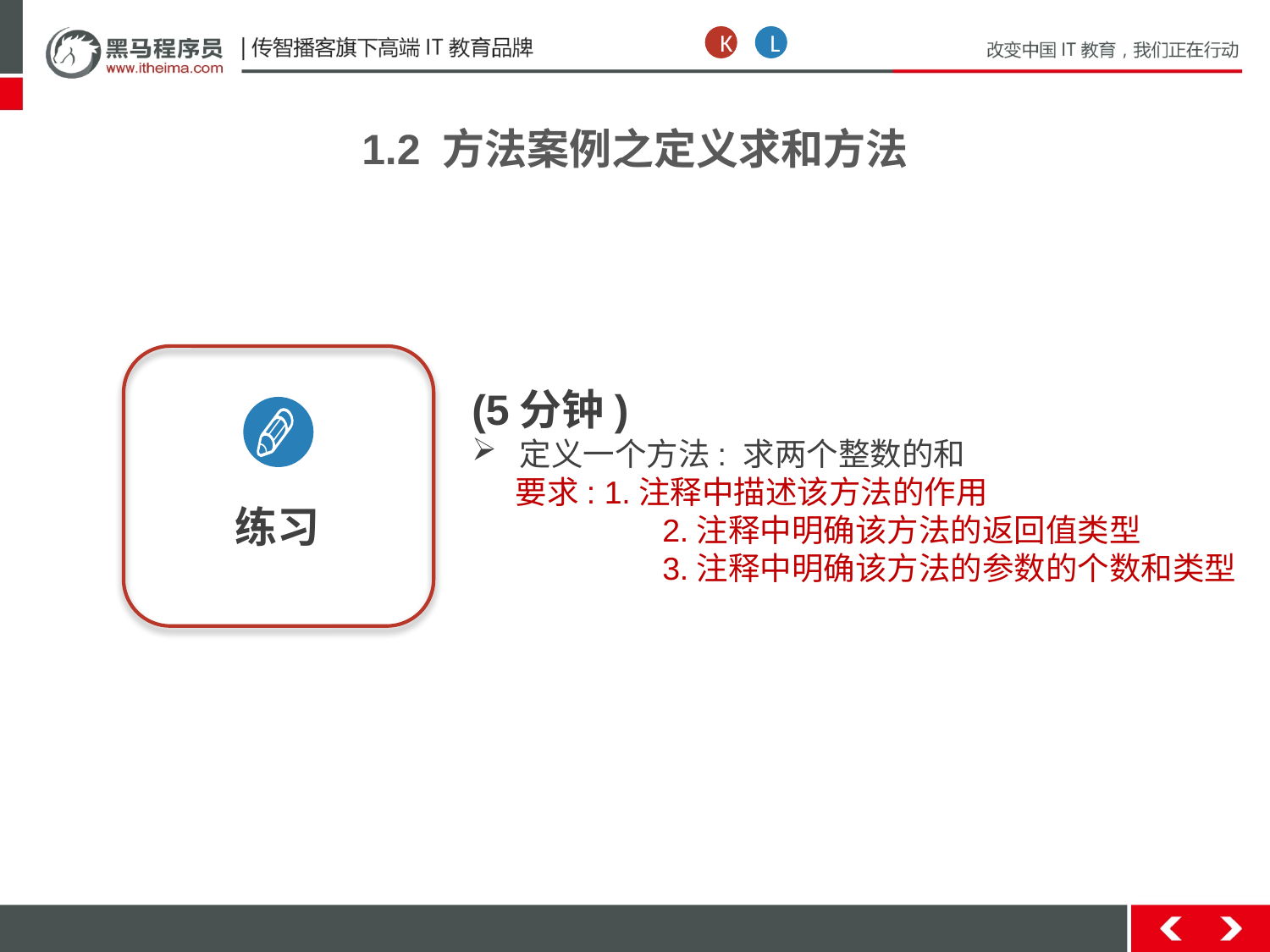

K
L
1.2 方法案例之定义求和方法

练习
(5分钟)
定义一个方法: 求两个整数的和
     要求: 1.注释中描述该方法的作用
	2.注释中明确该方法的返回值类型
	3.注释中明确该方法的参数的个数和类型